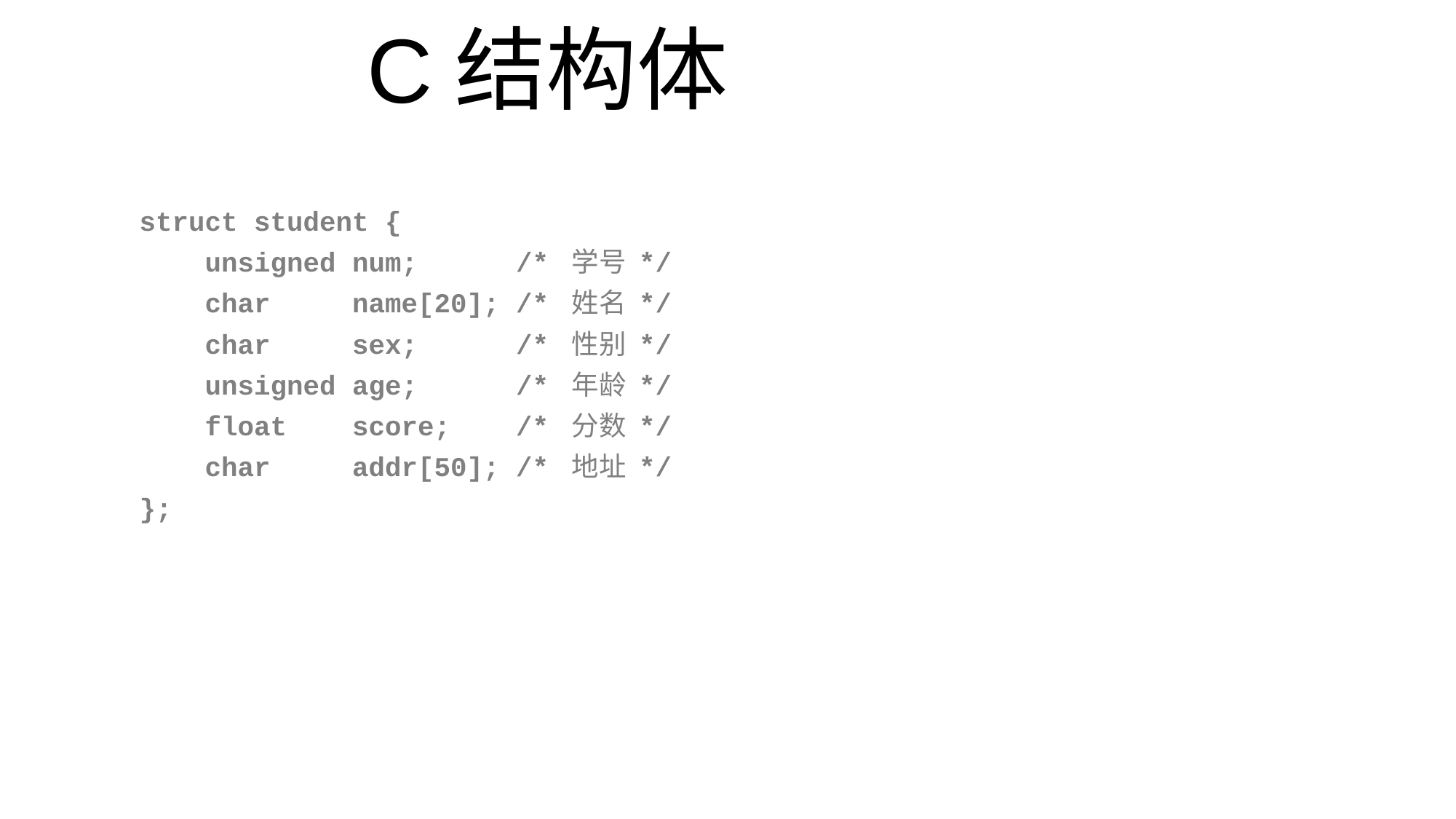

C结构体
struct student {
    unsigned num;      /* 学号 */
    char     name[20]; /* 姓名 */
    char     sex;      /* 性别 */
    unsigned age;      /* 年龄 */
    float    score;    /* 分数 */
    char     addr[50]; /* 地址 */
};